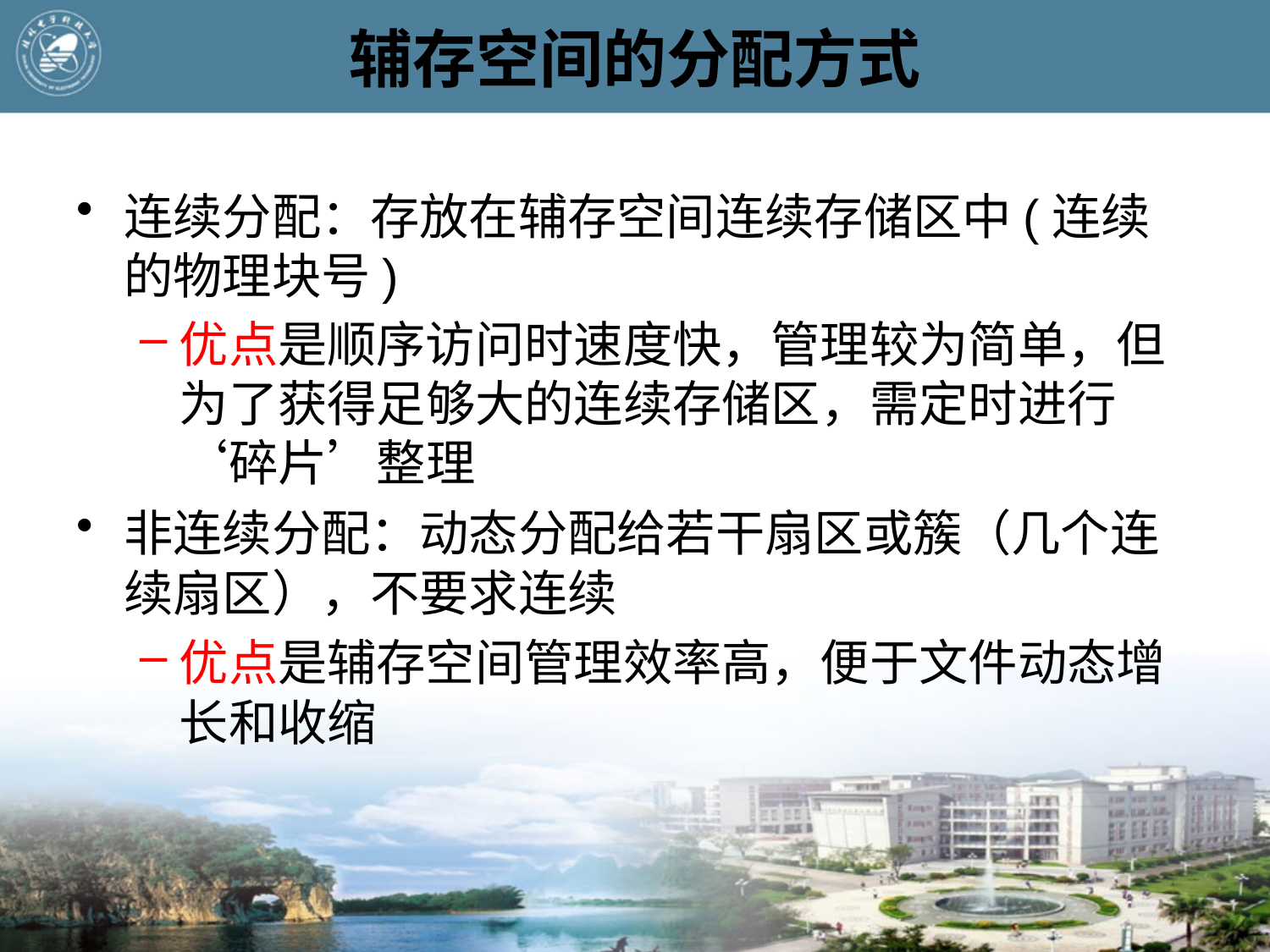

# 辅存空间的分配方式
连续分配：存放在辅存空间连续存储区中(连续的物理块号)
优点是顺序访问时速度快，管理较为简单，但为了获得足够大的连续存储区，需定时进行‘碎片’整理
非连续分配：动态分配给若干扇区或簇（几个连续扇区），不要求连续
优点是辅存空间管理效率高，便于文件动态增长和收缩